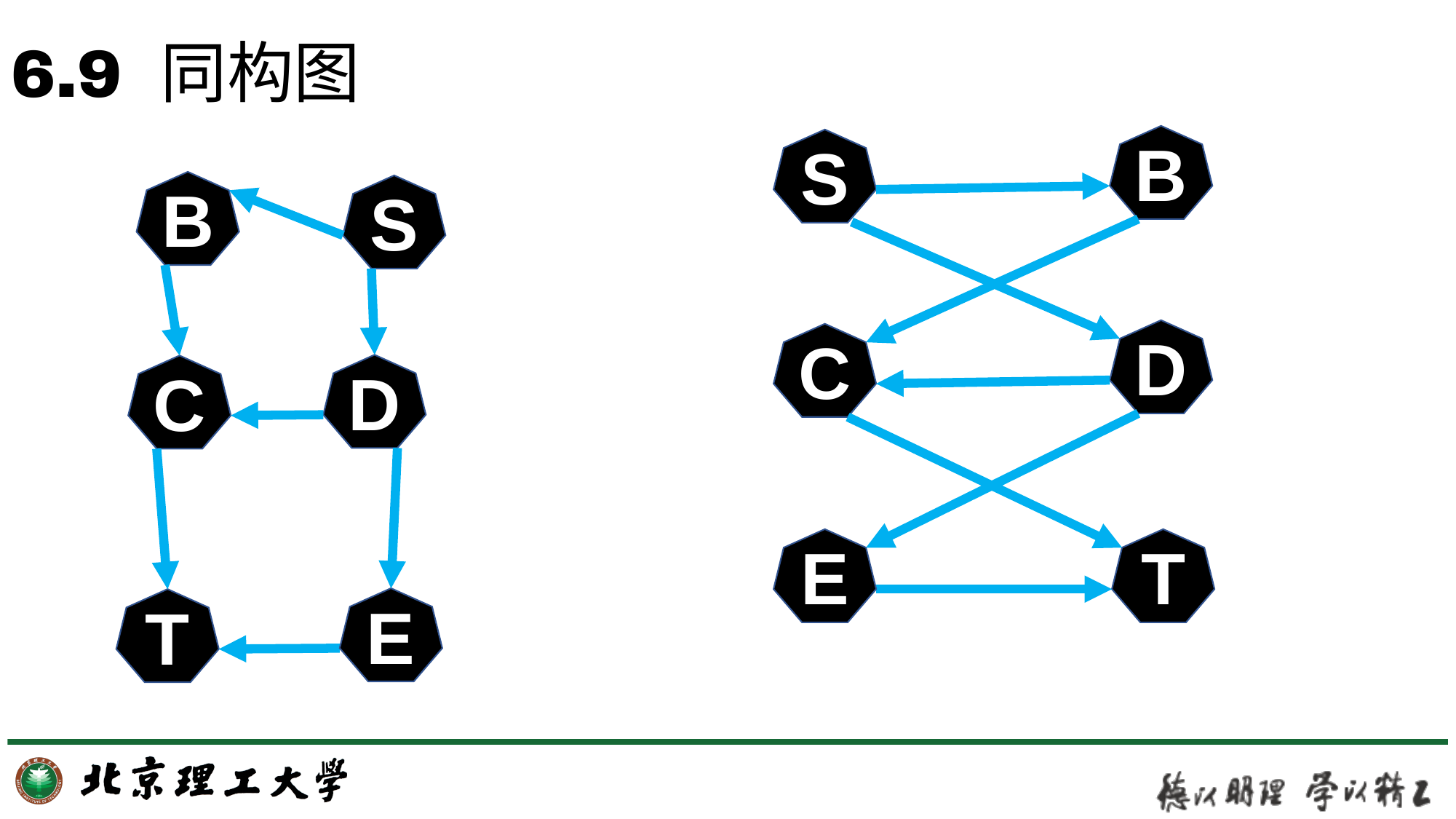

6.9 同构图
B
S
B
S
D
C
D
C
E
T
E
T